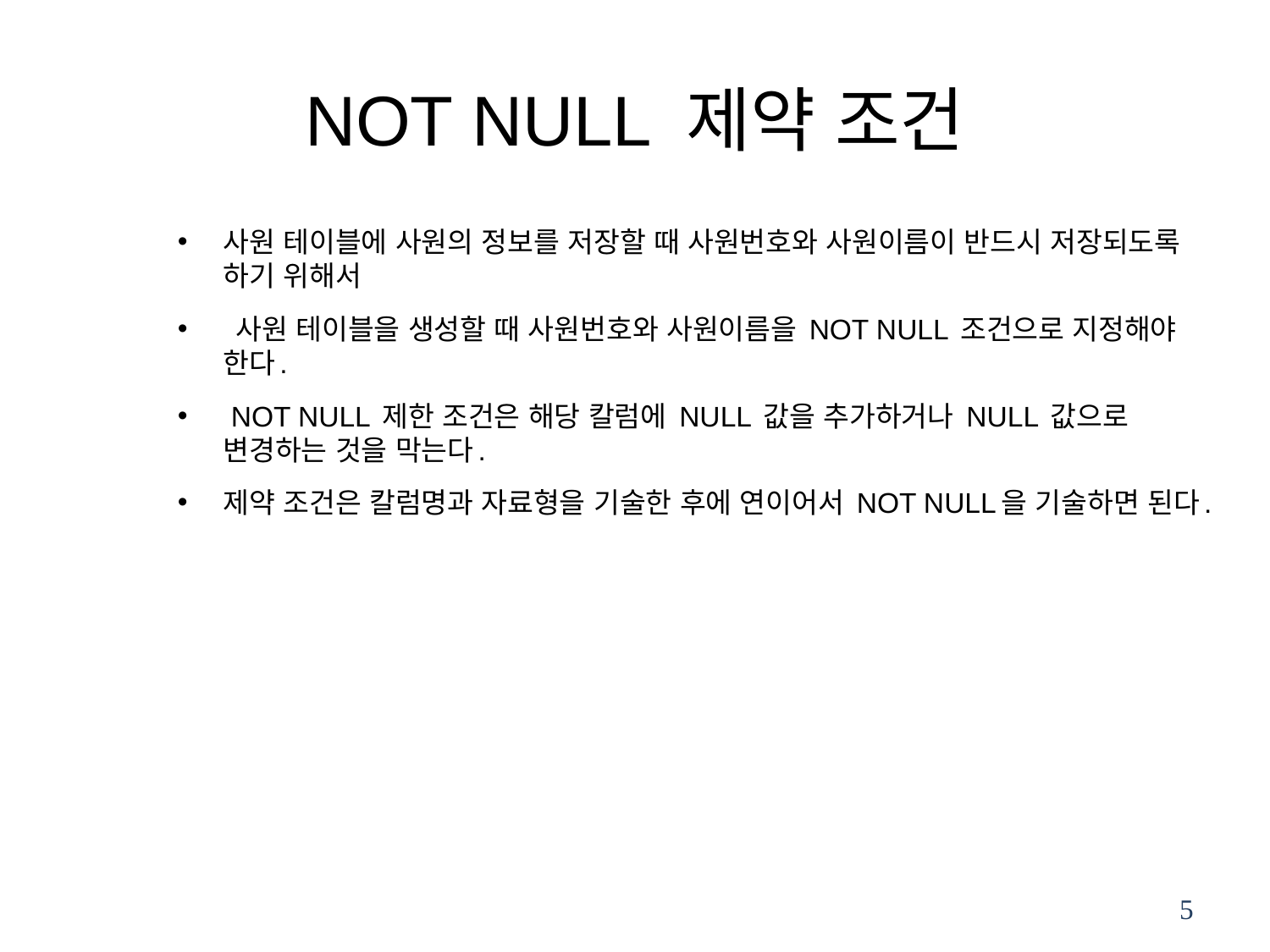

# NOT NULL 제약 조건

사원 테이블에 사원의 정보를 저장할 때 사원번호와 사원이름이 반드시 저장되도록 하기 위해서

 사원 테이블을 생성할 때 사원번호와 사원이름을 NOT NULL 조건으로 지정해야 한다.

 NOT NULL 제한 조건은 해당 칼럼에 NULL 값을 추가하거나 NULL 값으로 변경하는 것을 막는다.

제약 조건은 칼럼명과 자료형을 기술한 후에 연이어서 NOT NULL을 기술하면 된다.

5